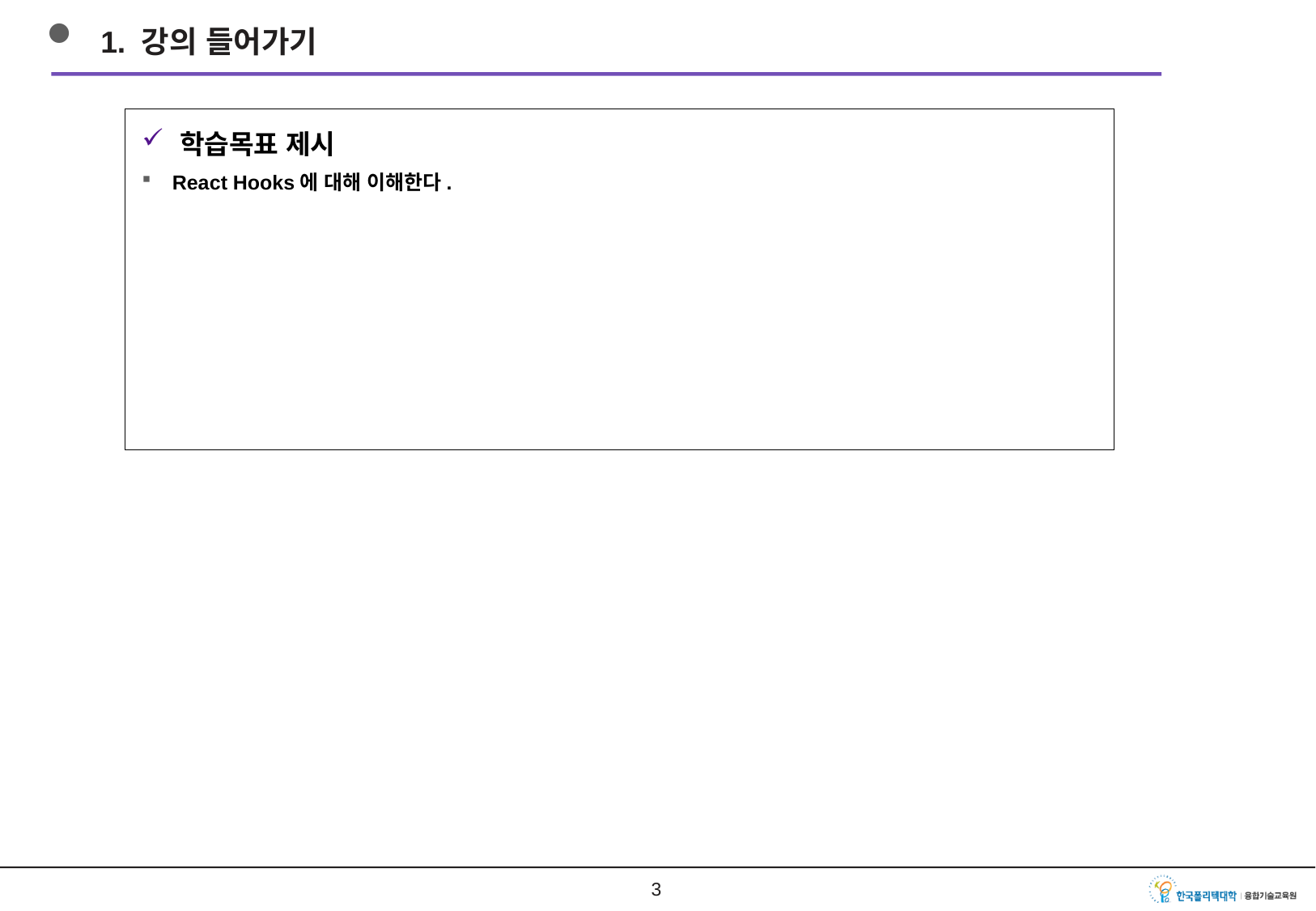

1. 강의 들어가기
학습목표 제시
React Hooks에 대해 이해한다.

3